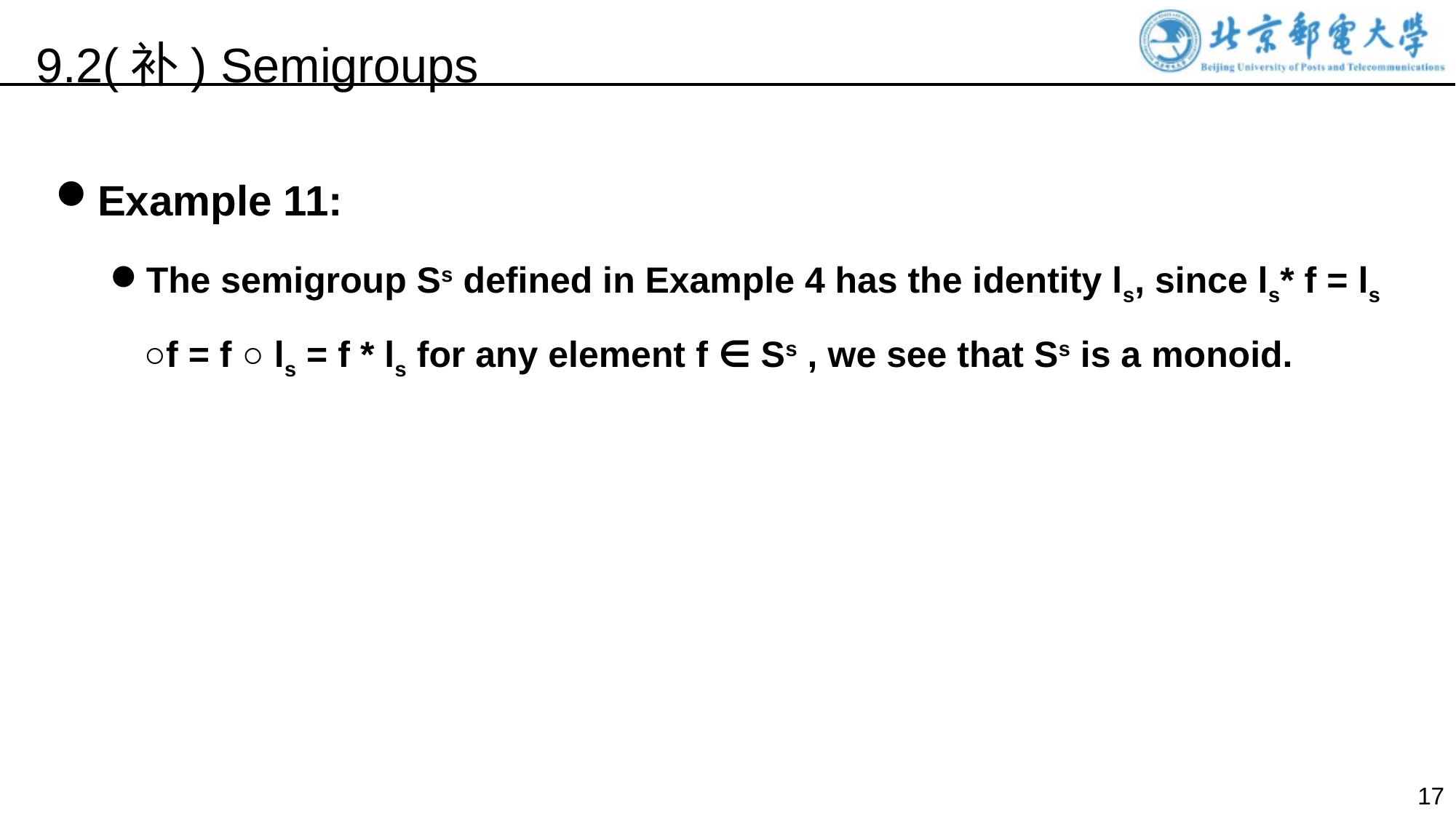

9.2(补) Semigroups
Example 11:
The semigroup Ss defined in Example 4 has the identity ls, since ls* f = ls ○f = f ○ ls = f * ls for any element f ∈ Ss , we see that Ss is a monoid.